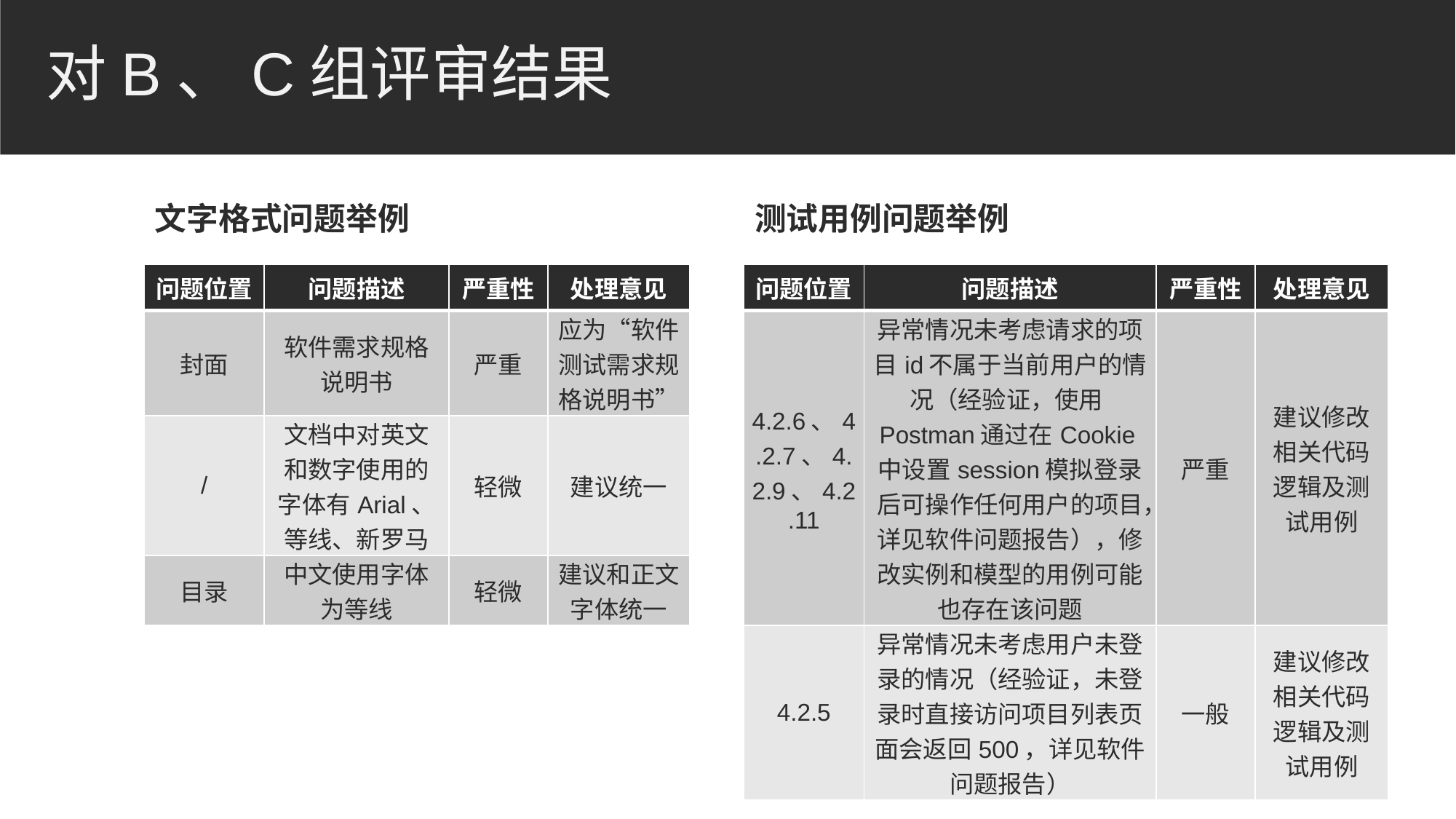

# 对B、C组评审结果
文字格式问题举例
测试用例问题举例
| 问题位置 | 问题描述 | 严重性 | 处理意见 |
| --- | --- | --- | --- |
| 封面 | 软件需求规格说明书 | 严重 | 应为“软件测试需求规格说明书” |
| / | 文档中对英文和数字使用的字体有Arial、等线、新罗马 | 轻微 | 建议统一 |
| 目录 | 中文使用字体为等线 | 轻微 | 建议和正文字体统一 |
| 问题位置 | 问题描述 | 严重性 | 处理意见 |
| --- | --- | --- | --- |
| 4.2.6、4.2.7、4.2.9、4.2.11 | 异常情况未考虑请求的项目id不属于当前用户的情况（经验证，使用Postman通过在Cookie中设置session模拟登录后可操作任何用户的项目，详见软件问题报告），修改实例和模型的用例可能也存在该问题 | 严重 | 建议修改相关代码逻辑及测试用例 |
| 4.2.5 | 异常情况未考虑用户未登录的情况（经验证，未登录时直接访问项目列表页面会返回500，详见软件问题报告） | 一般 | 建议修改相关代码逻辑及测试用例 |